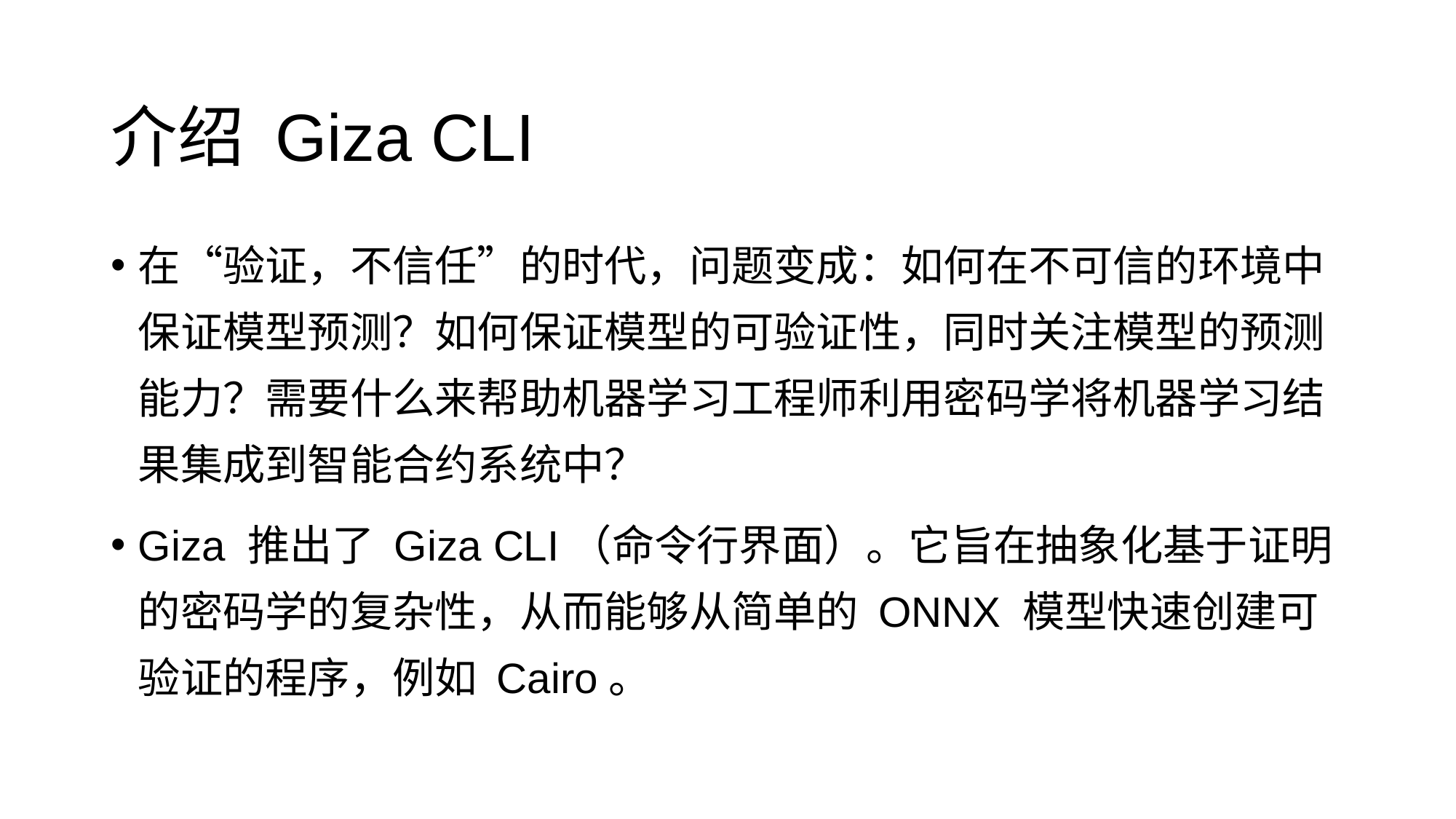

# 介绍 Giza CLI
在“验证，不信任”的时代，问题变成：如何在不可信的环境中保证模型预测？如何保证模型的可验证性，同时关注模型的预测能力？需要什么来帮助机器学习工程师利用密码学将机器学习结果集成到智能合约系统中？
Giza 推出了 Giza CLI（命令行界面）。它旨在抽象化基于证明的密码学的复杂性，从而能够从简单的 ONNX 模型快速创建可验证的程序，例如 Cairo。